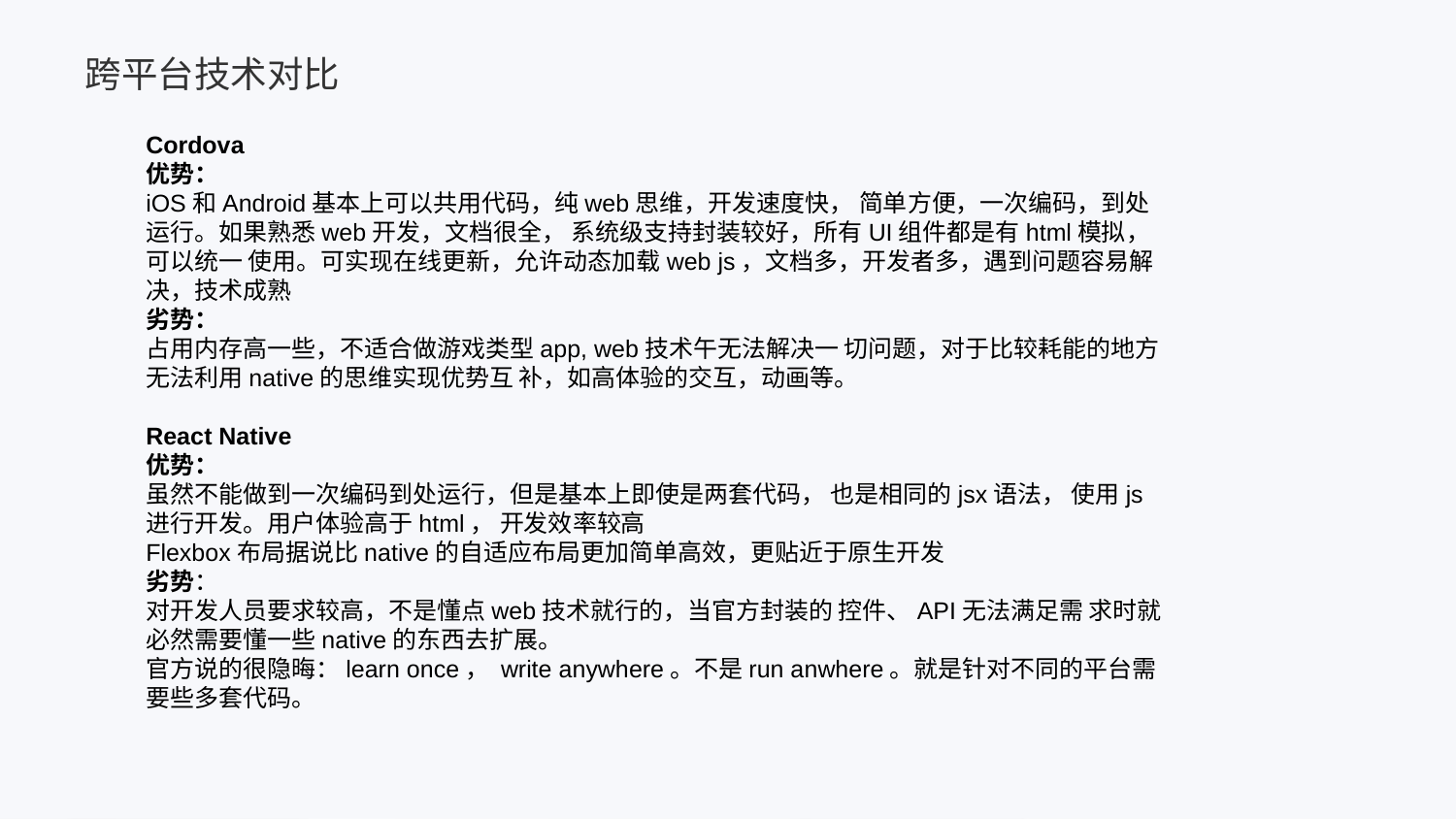

跨平台技术对比
Cordova
优势：
iOS和Android基本上可以共用代码，纯web思维，开发速度快， 简单方便，一次编码，到处运行。如果熟悉web开发，文档很全， 系统级支持封装较好，所有UI组件都是有html模拟，可以统一 使用。可实现在线更新，允许动态加载web js，文档多，开发者多，遇到问题容易解决，技术成熟
劣势：
占用内存高一些，不适合做游戏类型app, web技术午无法解决一 切问题，对于比较耗能的地方无法利用native的思维实现优势互 补，如高体验的交互，动画等。
React Native
优势：
虽然不能做到一次编码到处运行，但是基本上即使是两套代码， 也是相同的jsx语法， 使用js进行开发。用户体验高于html， 开发效率较高
Flexbox布局据说比native的自适应布局更加简单高效，更贴近于原生开发
劣势：
对开发人员要求较高，不是懂点web技术就行的，当官方封装的 控件、API无法满足需 求时就必然需要懂一些native的东西去扩展。
官方说的很隐晦：learn once， write anywhere。不是run anwhere。就是针对不同的平台需要些多套代码。